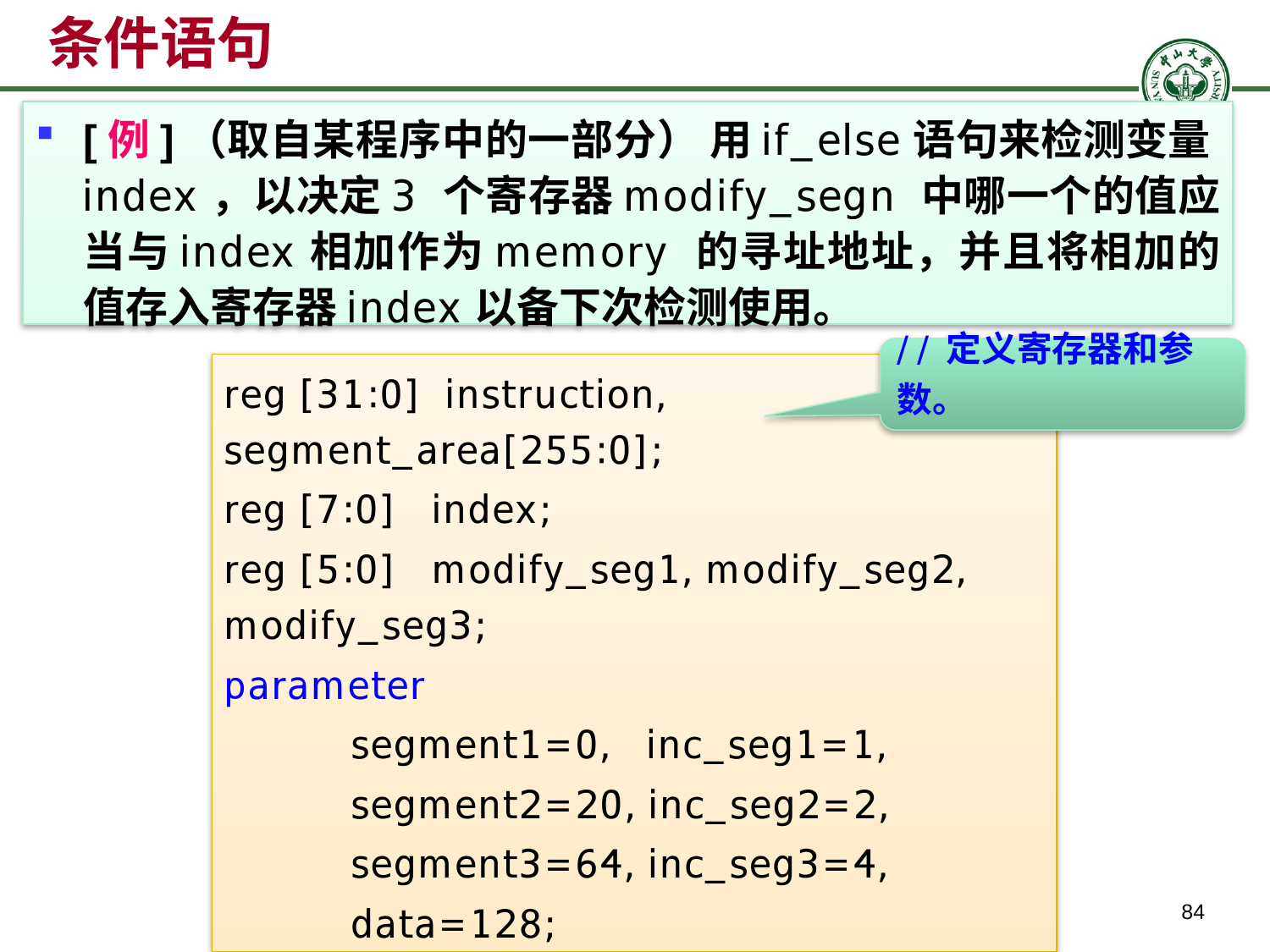

# 条件语句
[例]（取自某程序中的一部分） 用if_else语句来检测变量index，以决定3 个寄存器modify_segn 中哪一个的值应当与index相加作为memory 的寻址地址，并且将相加的值存入寄存器index以备下次检测使用。
//定义寄存器和参数。
reg [31:0]  instruction, segment_area[255:0];
reg [7:0]   index;
reg [5:0]   modify_seg1, modify_seg2, modify_seg3;
parameter
	segment1=0,   inc_seg1=1,
	segment2=20, inc_seg2=2,
	segment3=64, inc_seg3=4,
	data=128;